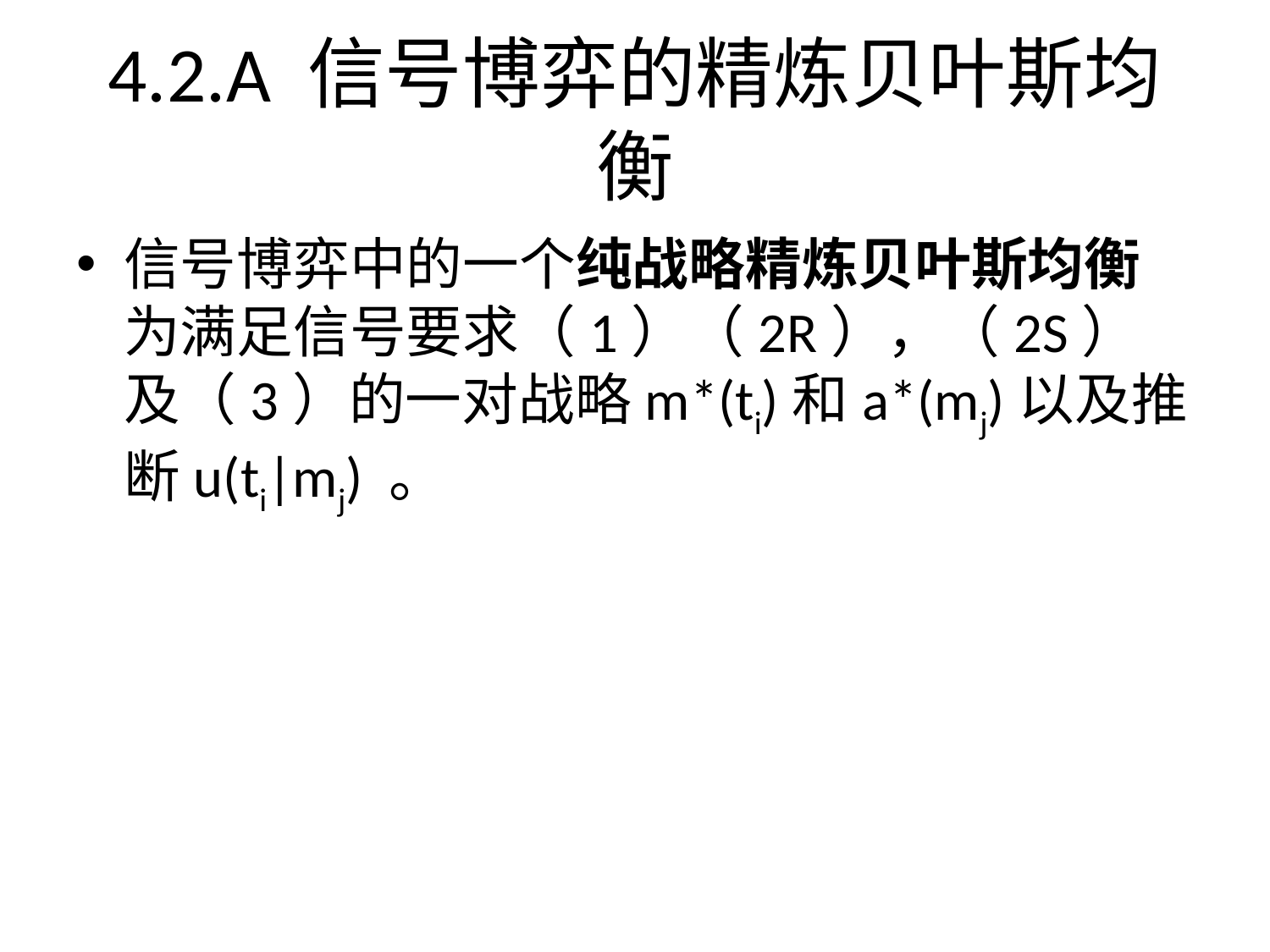

4.2.A 信号博弈的精炼贝叶斯均衡
信号博弈中的一个纯战略精炼贝叶斯均衡为满足信号要求（1）（2R），（2S）及（3）的一对战略m*(ti)和a*(mj)以及推断u(ti|mj) 。